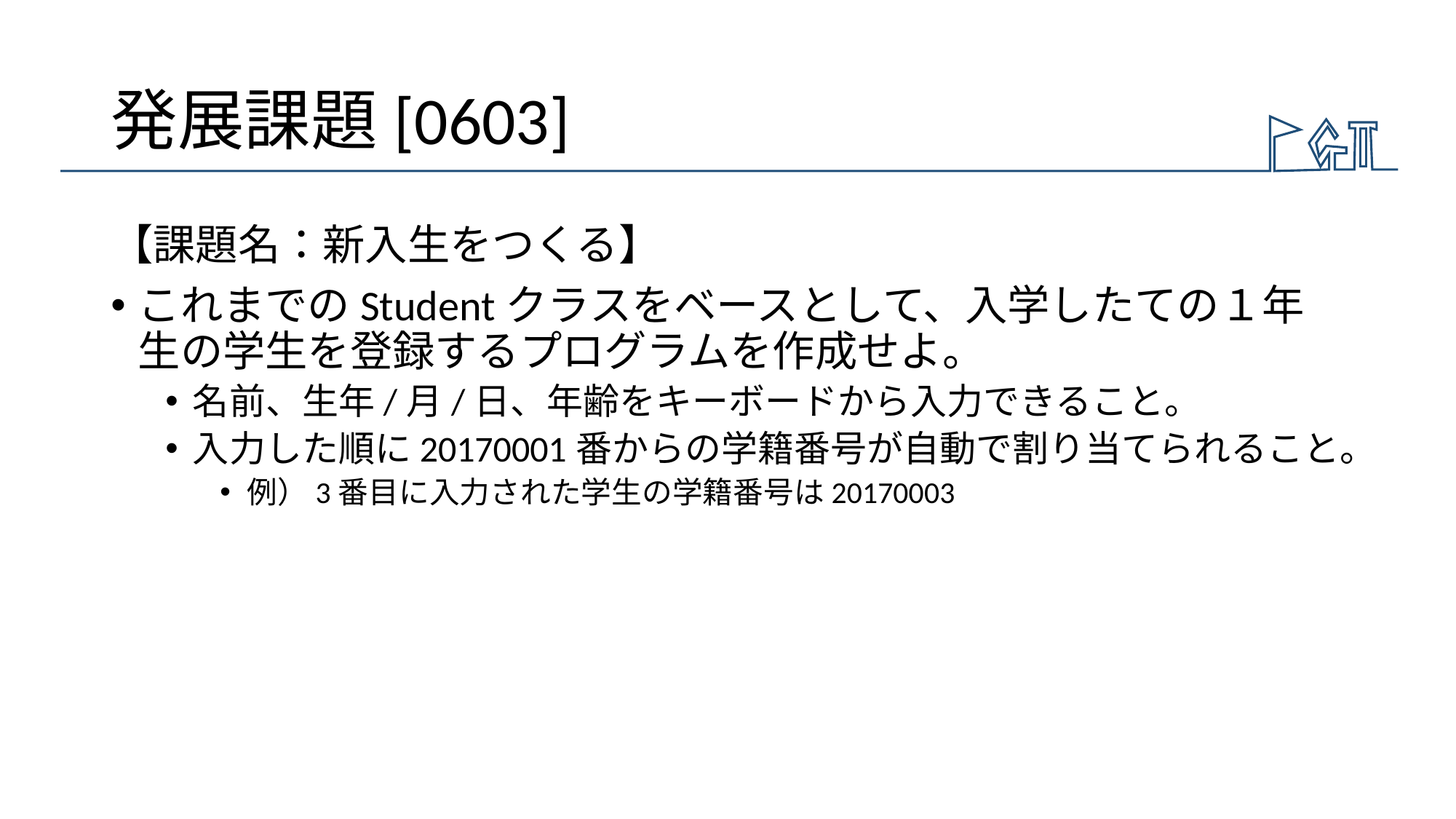

# 発展課題[0603]
【課題名：新入生をつくる】
これまでのStudentクラスをベースとして、入学したての１年生の学生を登録するプログラムを作成せよ。
名前、生年/月/日、年齢をキーボードから入力できること。
入力した順に20170001番からの学籍番号が自動で割り当てられること。
例）3番目に入力された学生の学籍番号は20170003